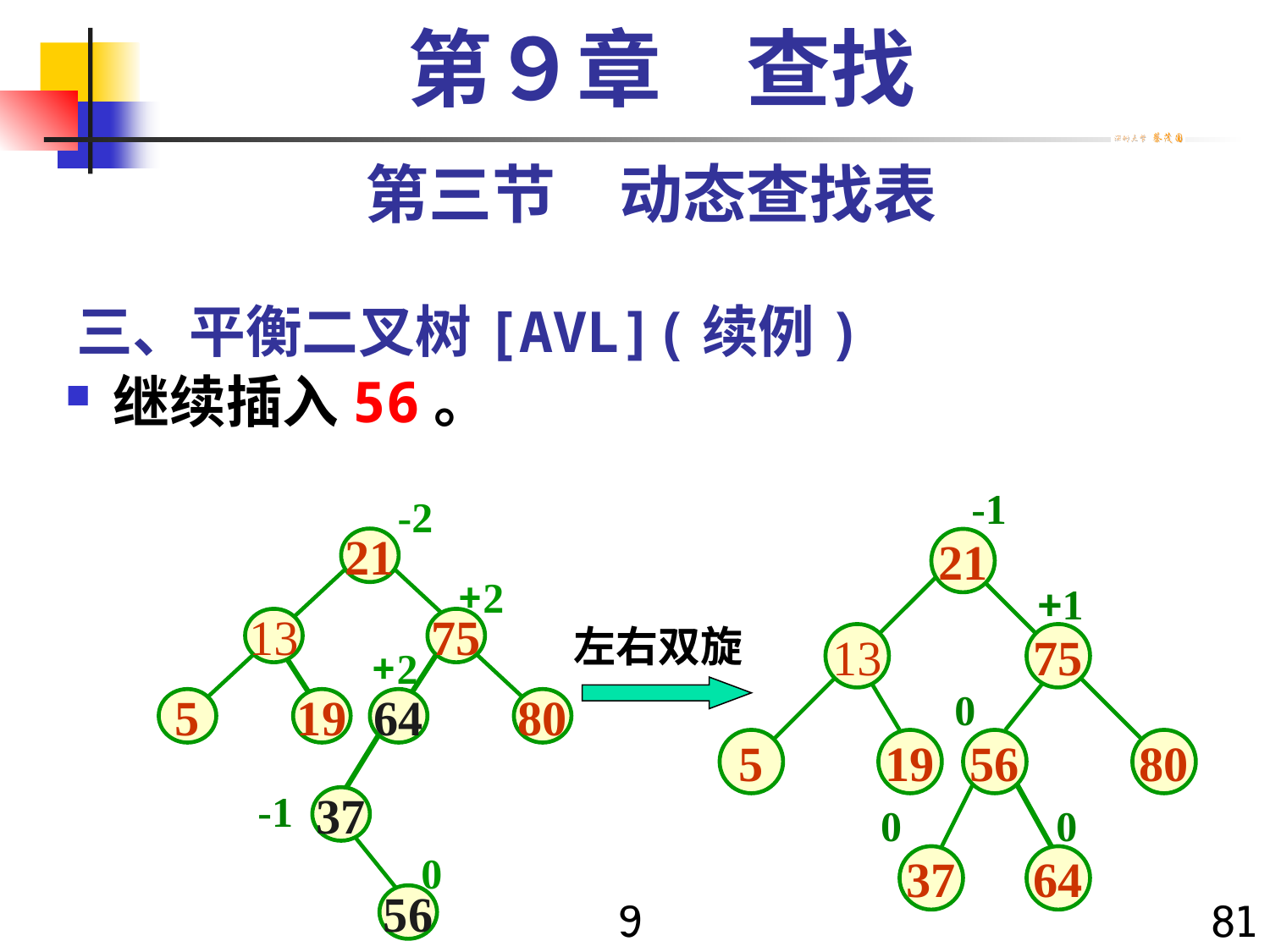

第９章　查找
第三节　动态查找表
# 三、平衡二叉树[AVL](续例)
继续插入56。
-1
21

+1

13
75

0

5
19
56
80

0
0
37
64
-2
21

+2
13
75
+2

5
19
64
80

-1
37

0
56
左右双旋

9
81